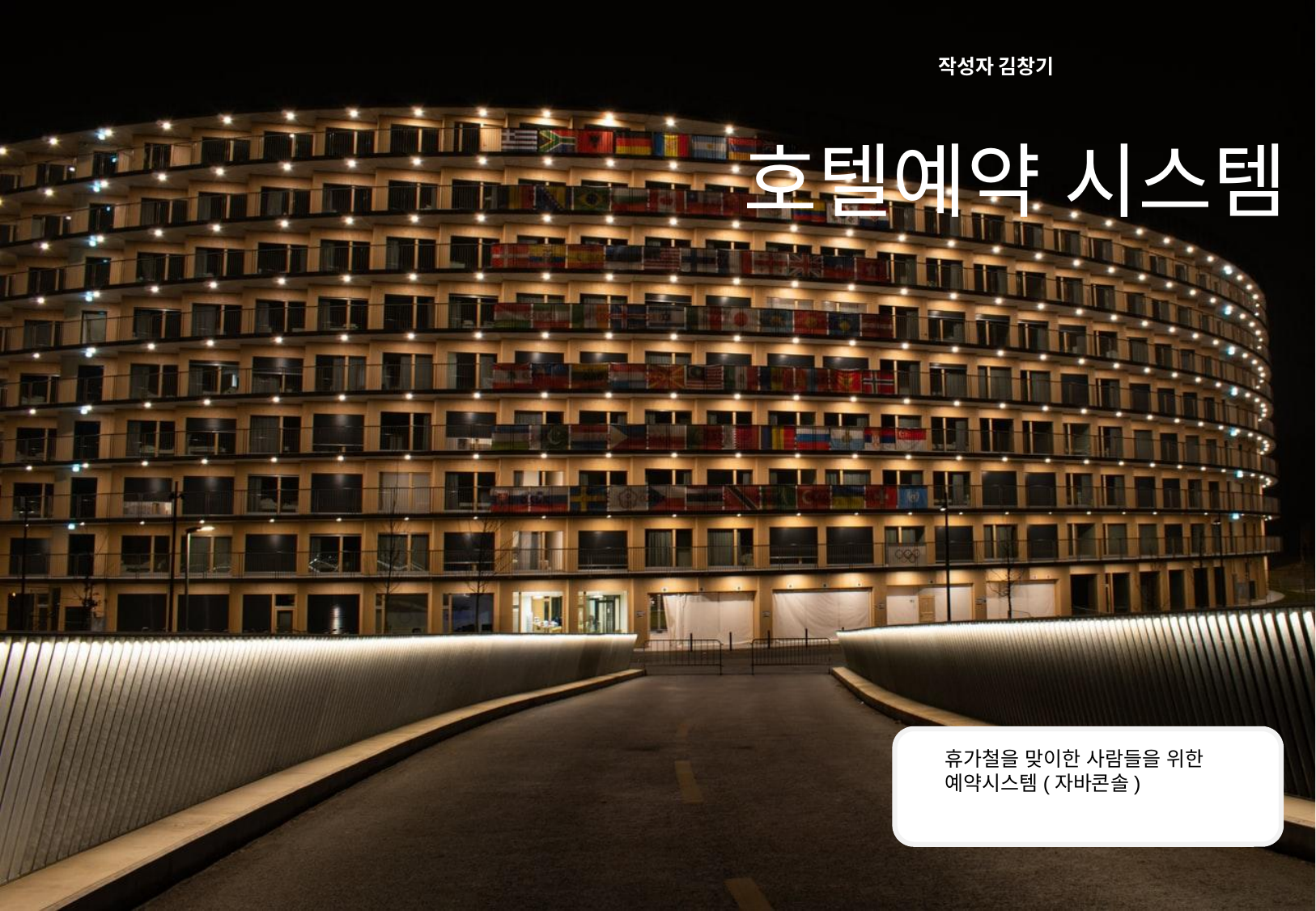

작성자 김창기
호텔예약 시스템

휴가철을 맞이한 사람들을 위한 예약시스템(자바콘솔)